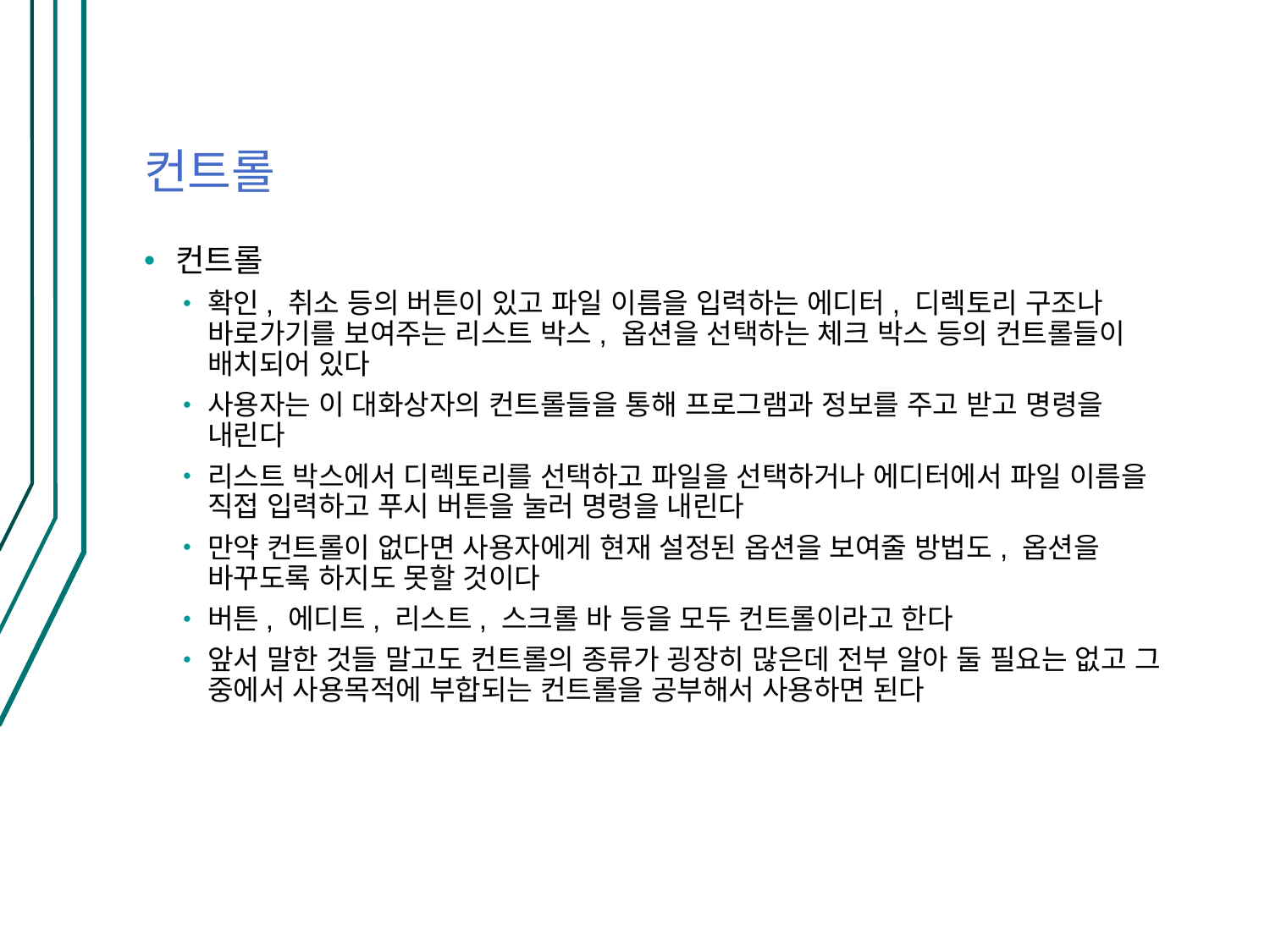

# 컨트롤
컨트롤
확인, 취소 등의 버튼이 있고 파일 이름을 입력하는 에디터, 디렉토리 구조나 바로가기를 보여주는 리스트 박스, 옵션을 선택하는 체크 박스 등의 컨트롤들이 배치되어 있다
사용자는 이 대화상자의 컨트롤들을 통해 프로그램과 정보를 주고 받고 명령을 내린다
리스트 박스에서 디렉토리를 선택하고 파일을 선택하거나 에디터에서 파일 이름을 직접 입력하고 푸시 버튼을 눌러 명령을 내린다
만약 컨트롤이 없다면 사용자에게 현재 설정된 옵션을 보여줄 방법도, 옵션을 바꾸도록 하지도 못할 것이다
버튼, 에디트, 리스트, 스크롤 바 등을 모두 컨트롤이라고 한다
앞서 말한 것들 말고도 컨트롤의 종류가 굉장히 많은데 전부 알아 둘 필요는 없고 그 중에서 사용목적에 부합되는 컨트롤을 공부해서 사용하면 된다